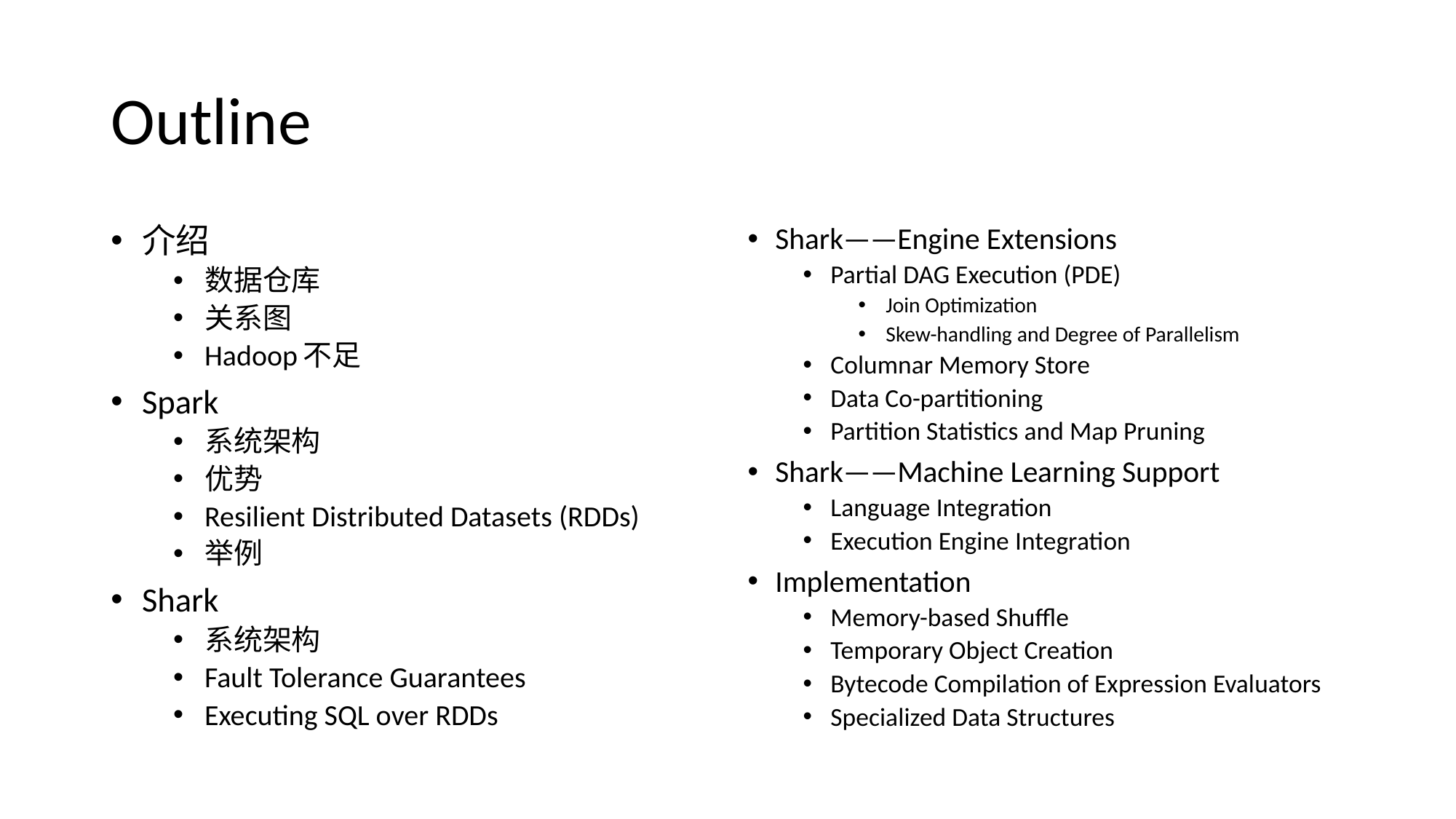

# Outline
介绍
数据仓库
关系图
Hadoop不足
Spark
系统架构
优势
Resilient Distributed Datasets (RDDs)
举例
Shark
系统架构
Fault Tolerance Guarantees
Executing SQL over RDDs
Shark——Engine Extensions
Partial DAG Execution (PDE)
Join Optimization
Skew-handling and Degree of Parallelism
Columnar Memory Store
Data Co-partitioning
Partition Statistics and Map Pruning
Shark——Machine Learning Support
Language Integration
Execution Engine Integration
Implementation
Memory-based Shuffle
Temporary Object Creation
Bytecode Compilation of Expression Evaluators
Specialized Data Structures